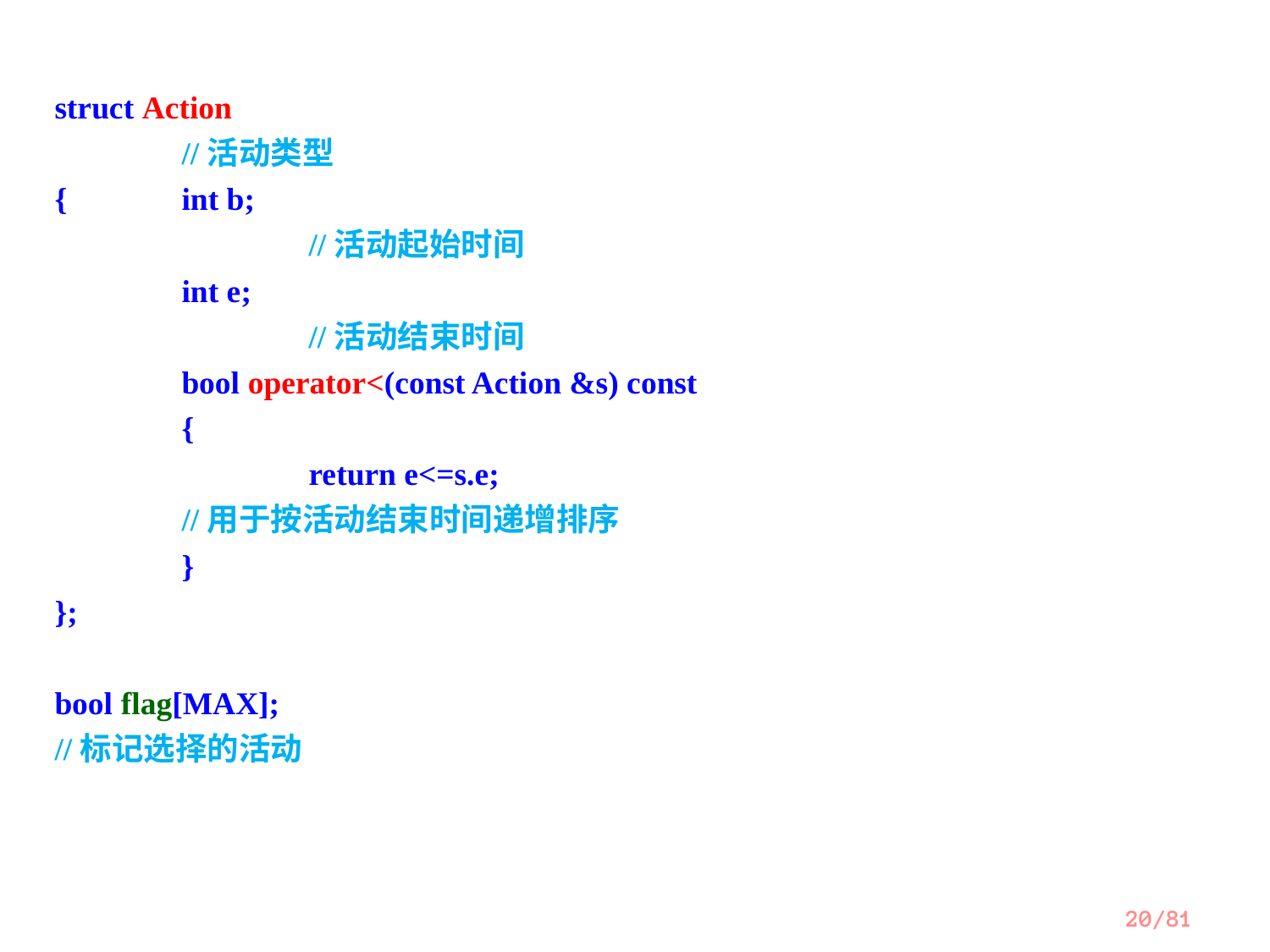

struct Action									//活动类型
{	int b;										//活动起始时间
	int e;										//活动结束时间
	bool operator<(const Action &s) const
	{
		return e<=s.e;							//用于按活动结束时间递增排序
	}
};

bool flag[MAX];								//标记选择的活动
20/81